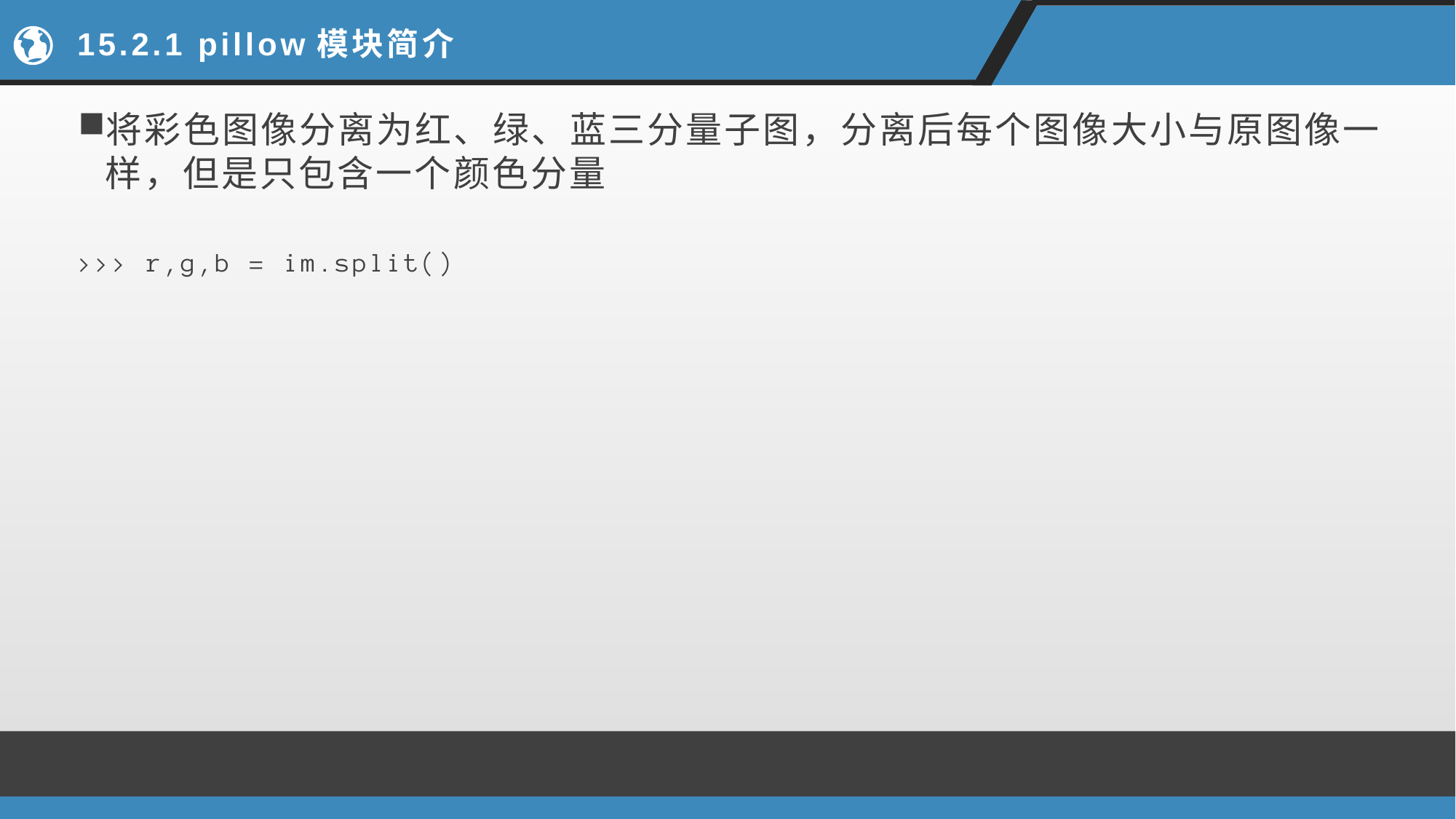

# 15.2.1 pillow模块简介

将彩色图像分离为红、绿、蓝三分量子图，分离后每个图像大小与原图像一样，但是只包含一个颜色分量

>>> r,g,b = im.split()